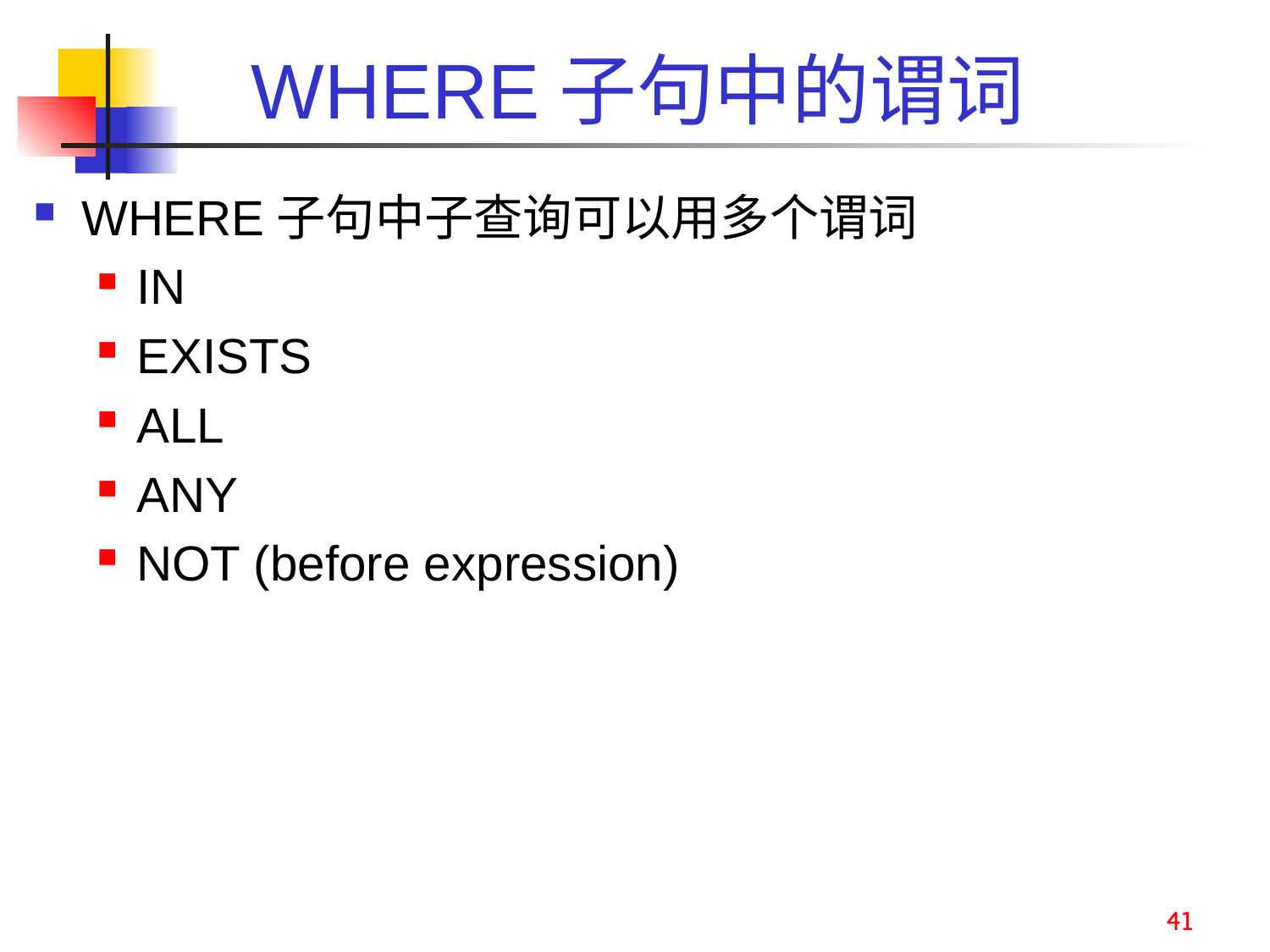

# WHERE子句中的谓词
WHERE子句中子查询可以用多个谓词
IN
EXISTS
ALL
ANY
NOT (before expression)
41